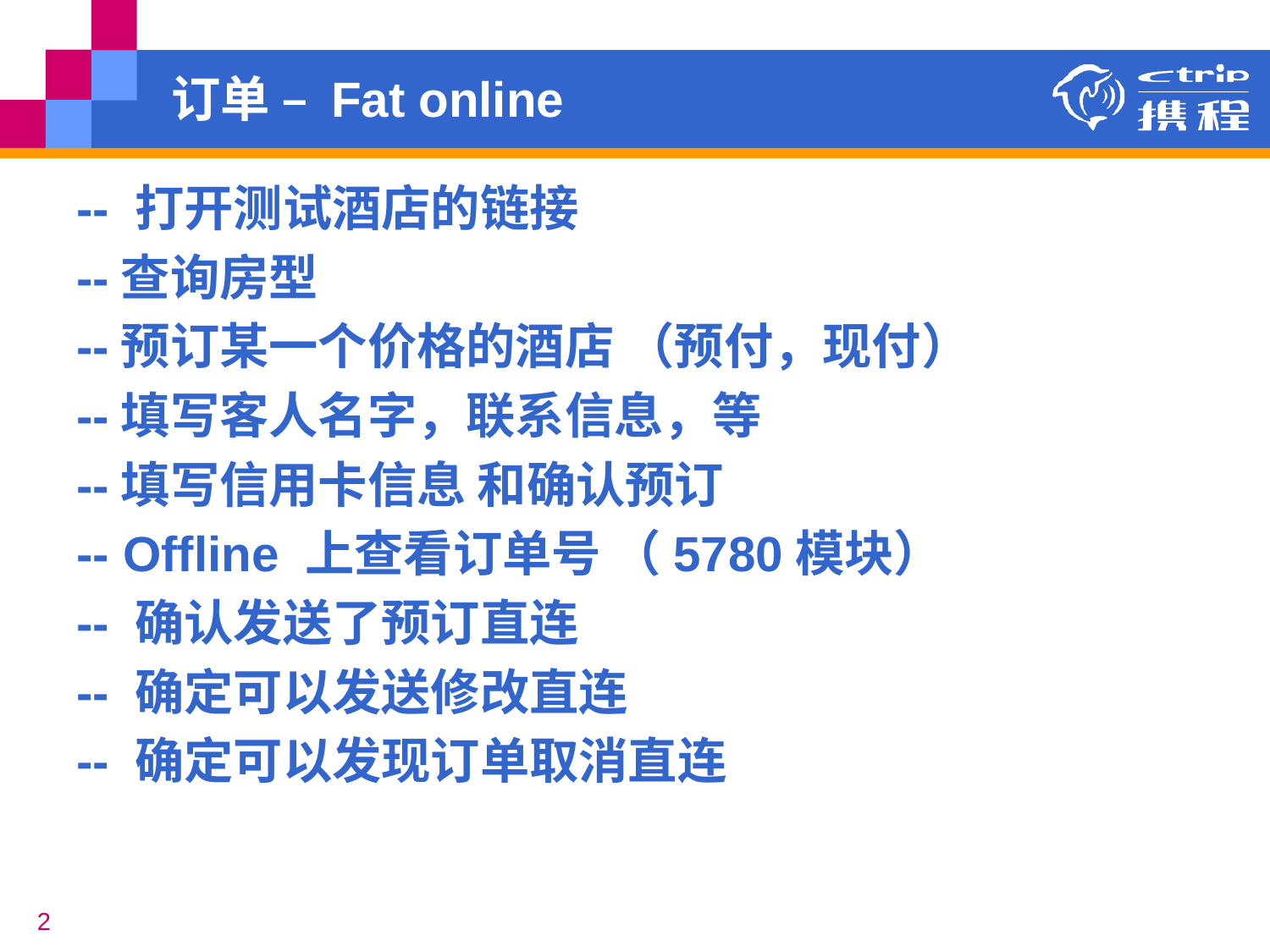

# 订单 – Fat online
-- 打开测试酒店的链接
--查询房型
--预订某一个价格的酒店 （预付，现付）
--填写客人名字，联系信息，等
--填写信用卡信息 和确认预订
-- Offline 上查看订单号 （5780模块）
-- 确认发送了预订直连
-- 确定可以发送修改直连
-- 确定可以发现订单取消直连
2